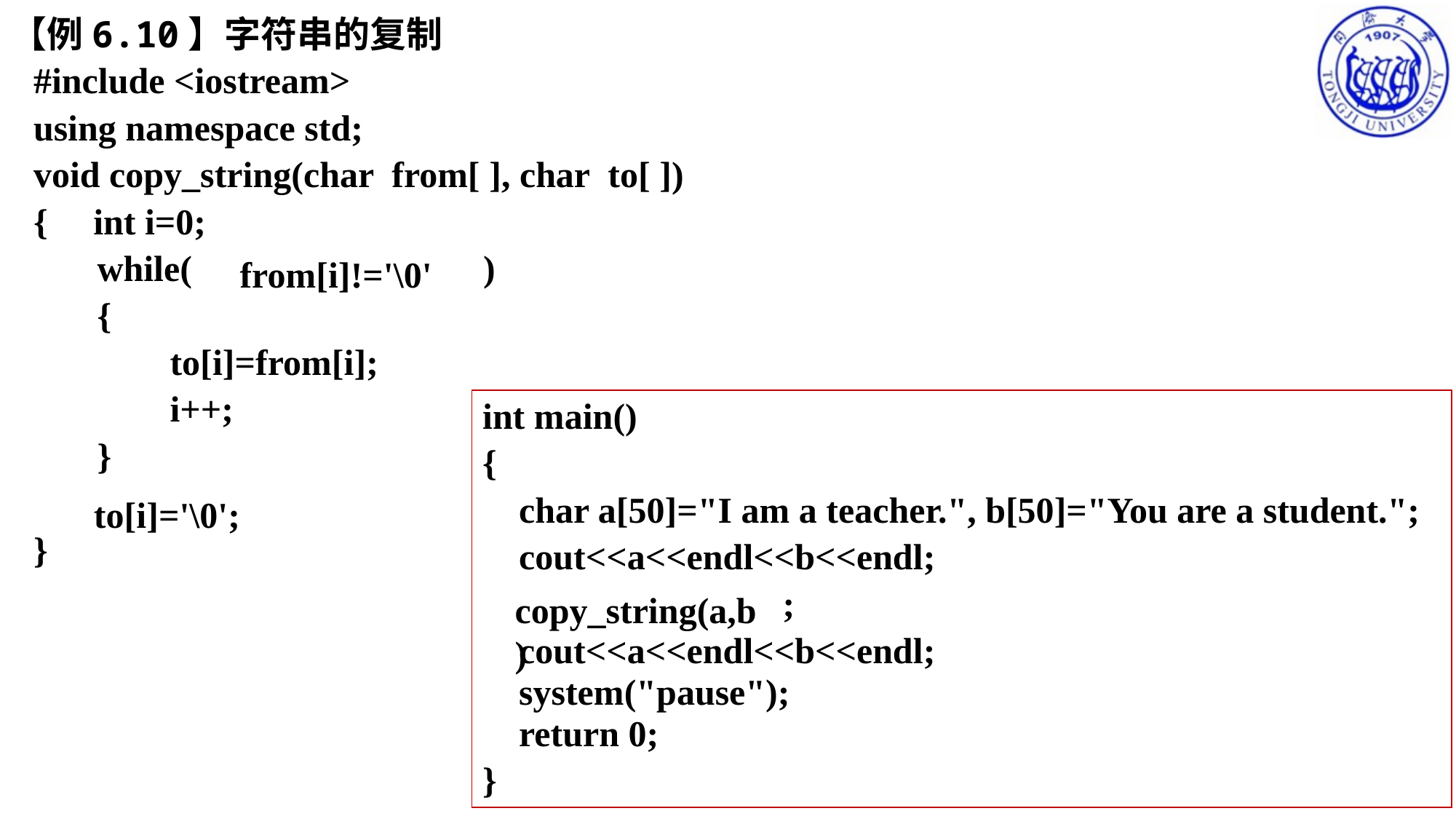

【例6.10】字符串的复制
#include <iostream>
using namespace std;
void copy_string(char  from[ ], char  to[ ])
{     int i=0;
       while(                                )
       {
               to[i]=from[i];
               i++;
       }

}
from[i]!='\0'
int main()
{
    char a[50]="I am a teacher.", b[50]="You are a student.";
    cout<<a<<endl<<b<<endl;
                                 ;
    cout<<a<<endl<<b<<endl;
    system("pause");
    return 0;
}
to[i]='\0';
copy_string(a,b)